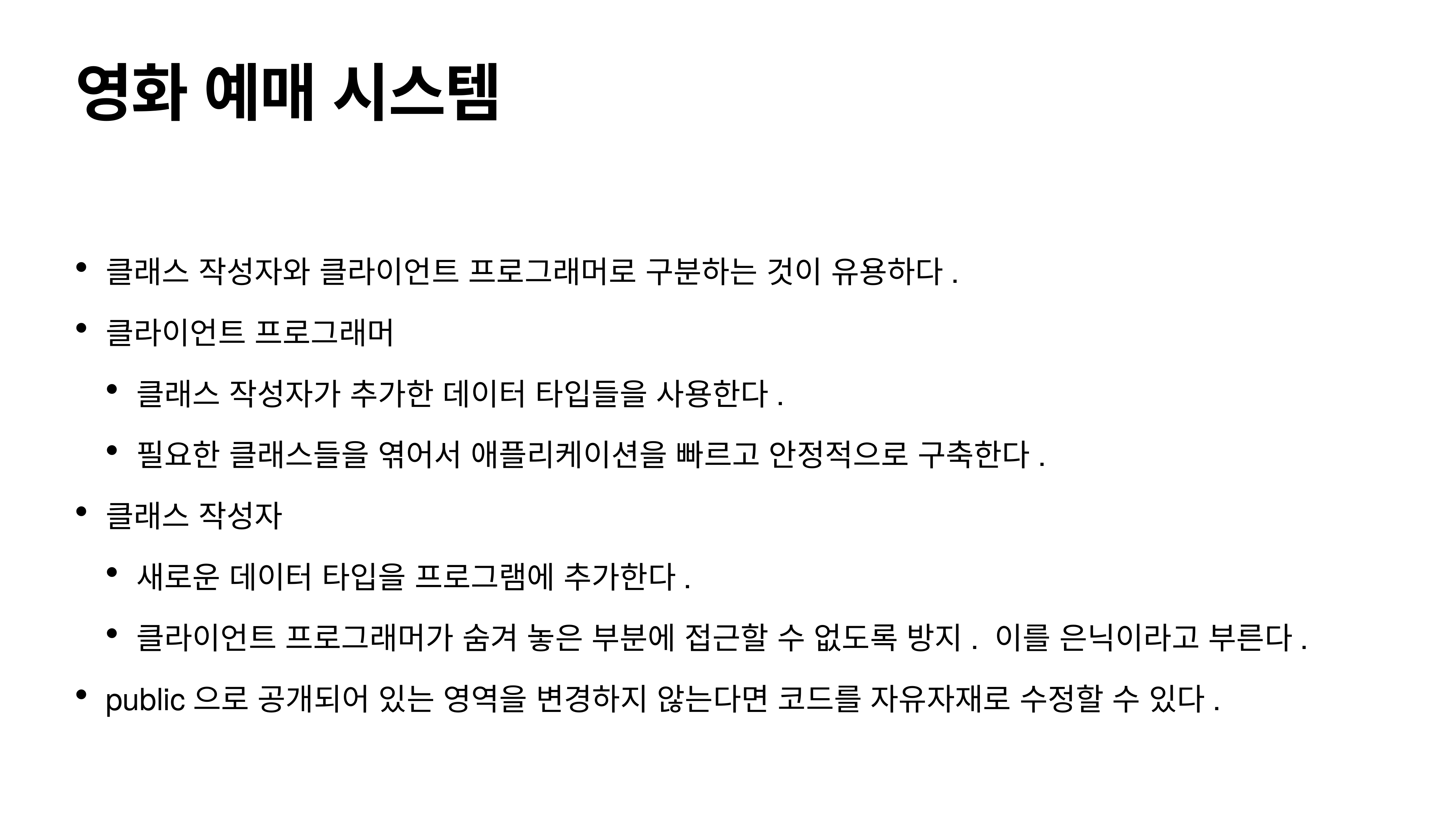

# 영화 예매 시스템
클래스 작성자와 클라이언트 프로그래머로 구분하는 것이 유용하다.
클라이언트 프로그래머
클래스 작성자가 추가한 데이터 타입들을 사용한다.
필요한 클래스들을 엮어서 애플리케이션을 빠르고 안정적으로 구축한다.
클래스 작성자
새로운 데이터 타입을 프로그램에 추가한다.
클라이언트 프로그래머가 숨겨 놓은 부분에 접근할 수 없도록 방지. 이를 은닉이라고 부른다.
public으로 공개되어 있는 영역을 변경하지 않는다면 코드를 자유자재로 수정할 수 있다.